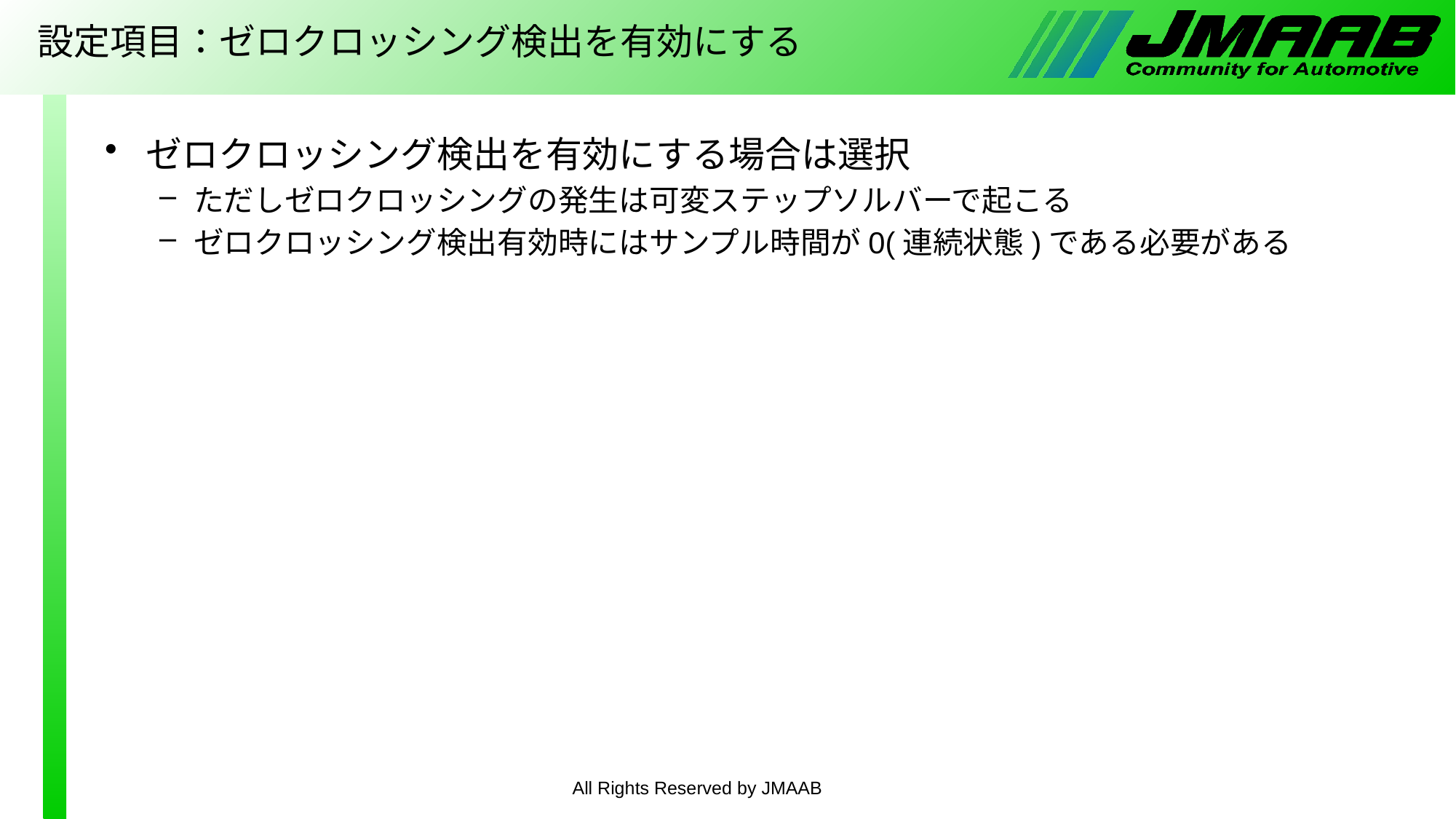

# 設定項目：ゼロクロッシング検出を有効にする
ゼロクロッシング検出を有効にする場合は選択
ただしゼロクロッシングの発生は可変ステップソルバーで起こる
ゼロクロッシング検出有効時にはサンプル時間が0(連続状態)である必要がある